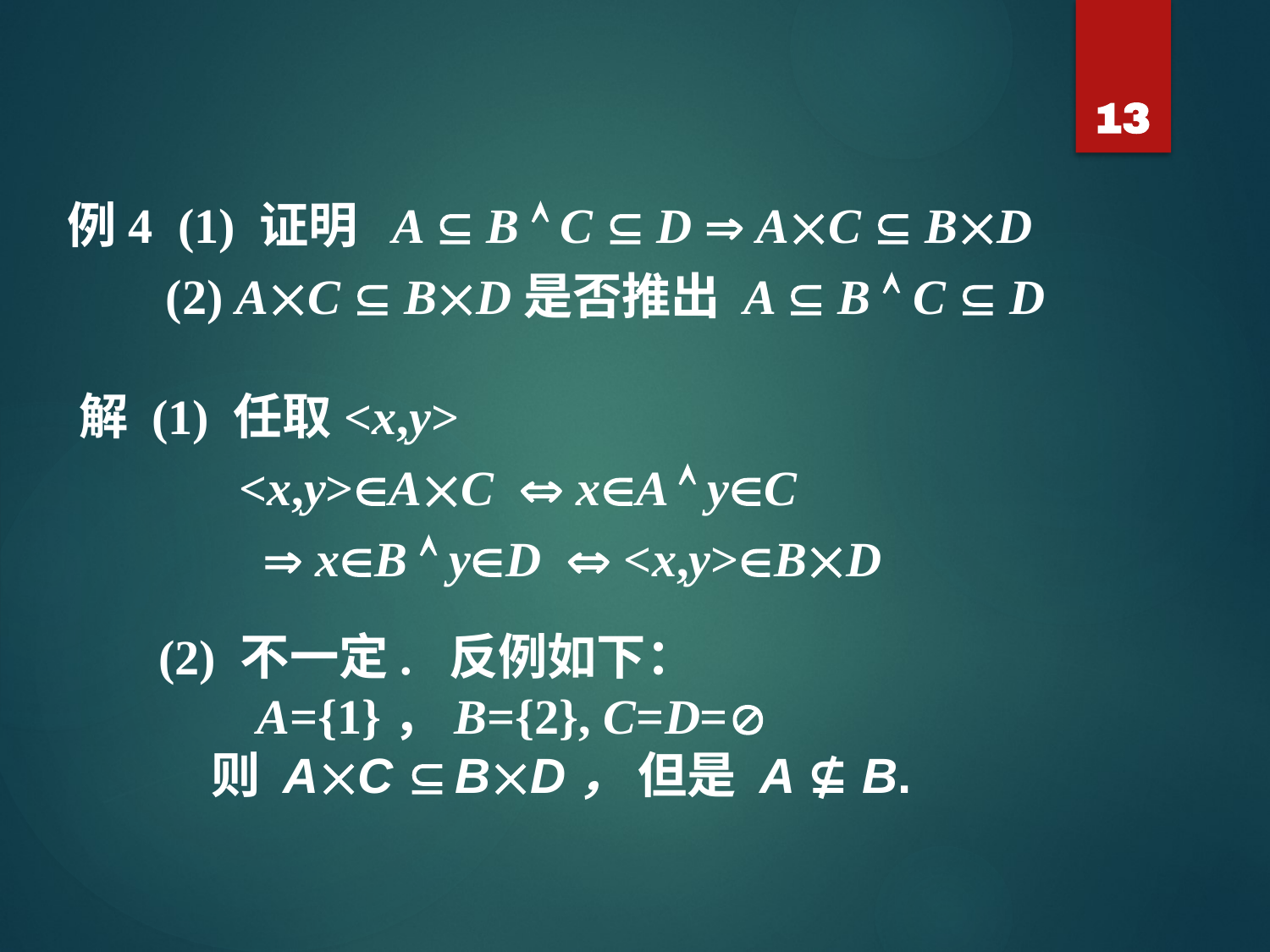

13
例4  (1) 证明  A ⊆ B ∧ C ⊆ D ⇒ A×C ⊆ B×D
        (2) A×C ⊆ B×D是否推出 A ⊆ B ∧ C ⊆ D
解 (1) 任取<x,y>
             <x,y>∈A×C  ⇔ x∈A ∧ y∈C
               ⇒ x∈B ∧ y∈D  ⇔ <x,y>∈B×D
    (2) 不一定.  反例如下：
            A={1}，B={2}, C=D=∅
        则 A×C ⊆ B×D， 但是 A ⊈ B.